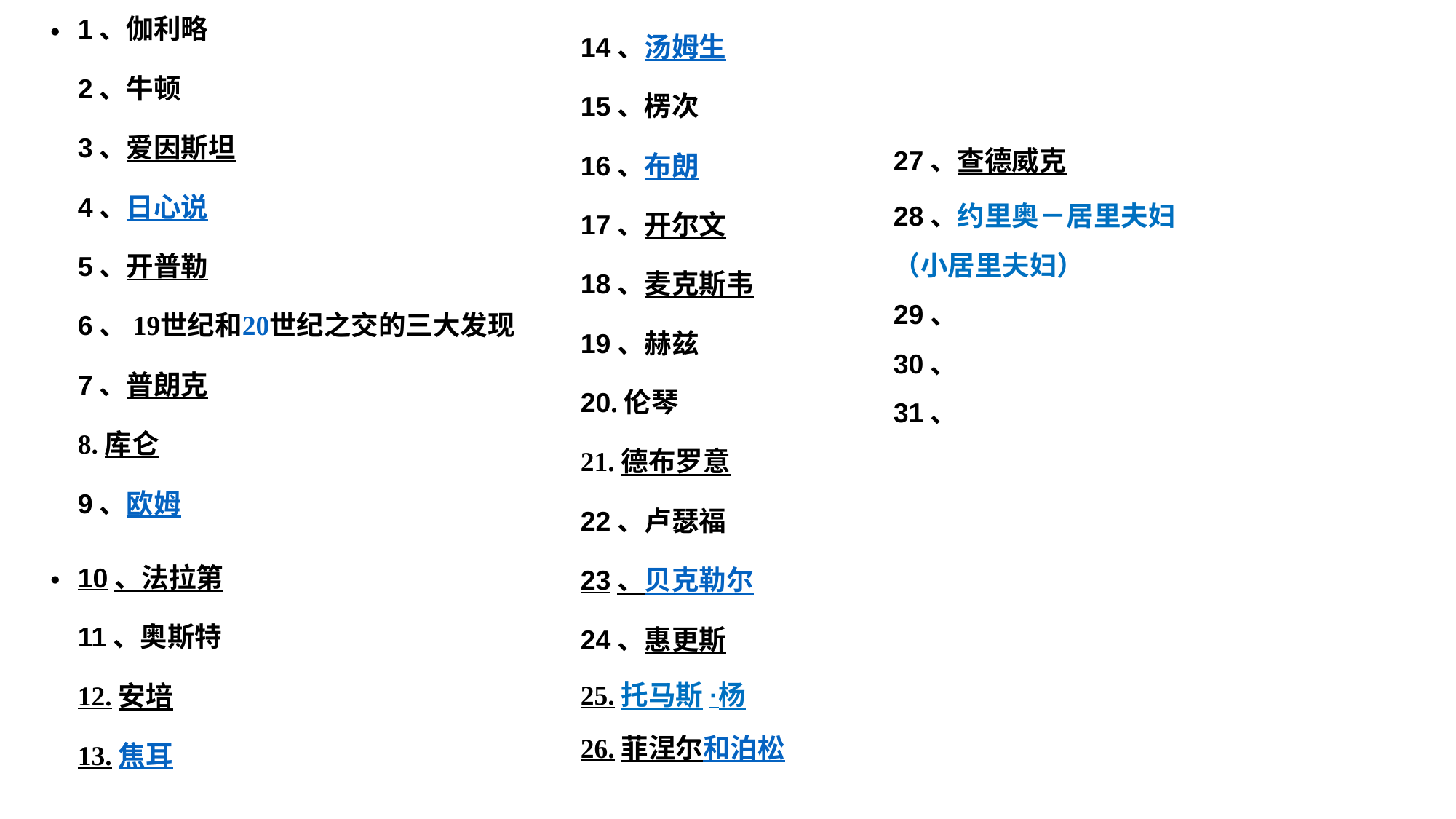

# 14、汤姆生 15、楞次 16、布朗 17、开尔文 18、麦克斯韦 19、赫兹 20.伦琴 21.德布罗意 22、卢瑟福 23、贝克勒尔 24、惠更斯 25.托马斯·杨 26.菲涅尔和泊松
1、伽利略
2、牛顿
3、爱因斯坦
4、日心说
5、开普勒
6、19世纪和20世纪之交的三大发现
7、普朗克
8.库仑
9、欧姆
10、法拉第
11、奥斯特
12.安培
13.焦耳

27、查德威克
28、约里奥－居里夫妇（小居里夫妇）
29、
30、
31、